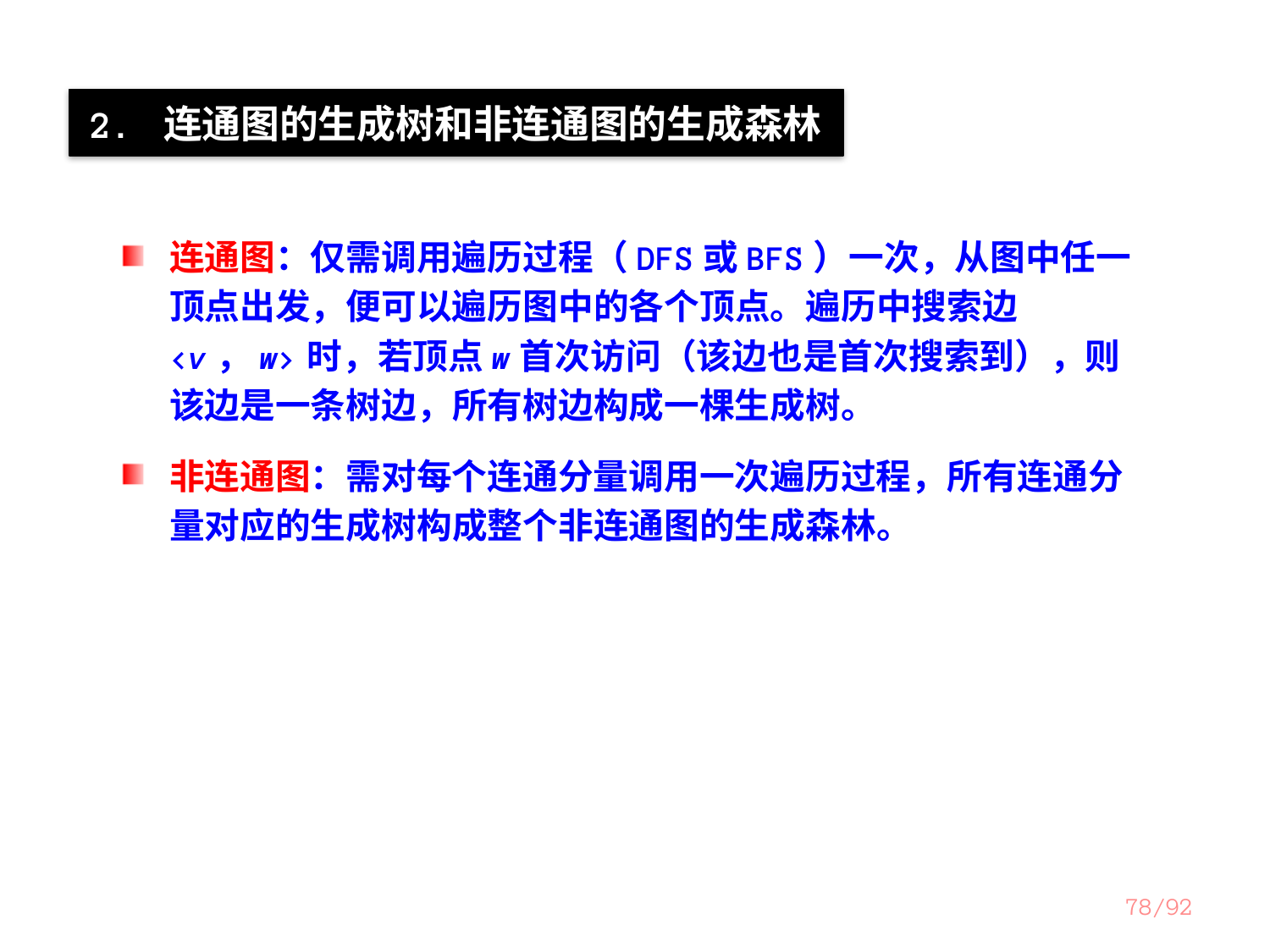

2. 连通图的生成树和非连通图的生成森林
连通图：仅需调用遍历过程（DFS或BFS）一次，从图中任一顶点出发，便可以遍历图中的各个顶点。遍历中搜索边<v，w>时，若顶点w首次访问（该边也是首次搜索到），则该边是一条树边，所有树边构成一棵生成树。
非连通图：需对每个连通分量调用一次遍历过程，所有连通分量对应的生成树构成整个非连通图的生成森林。
78/92